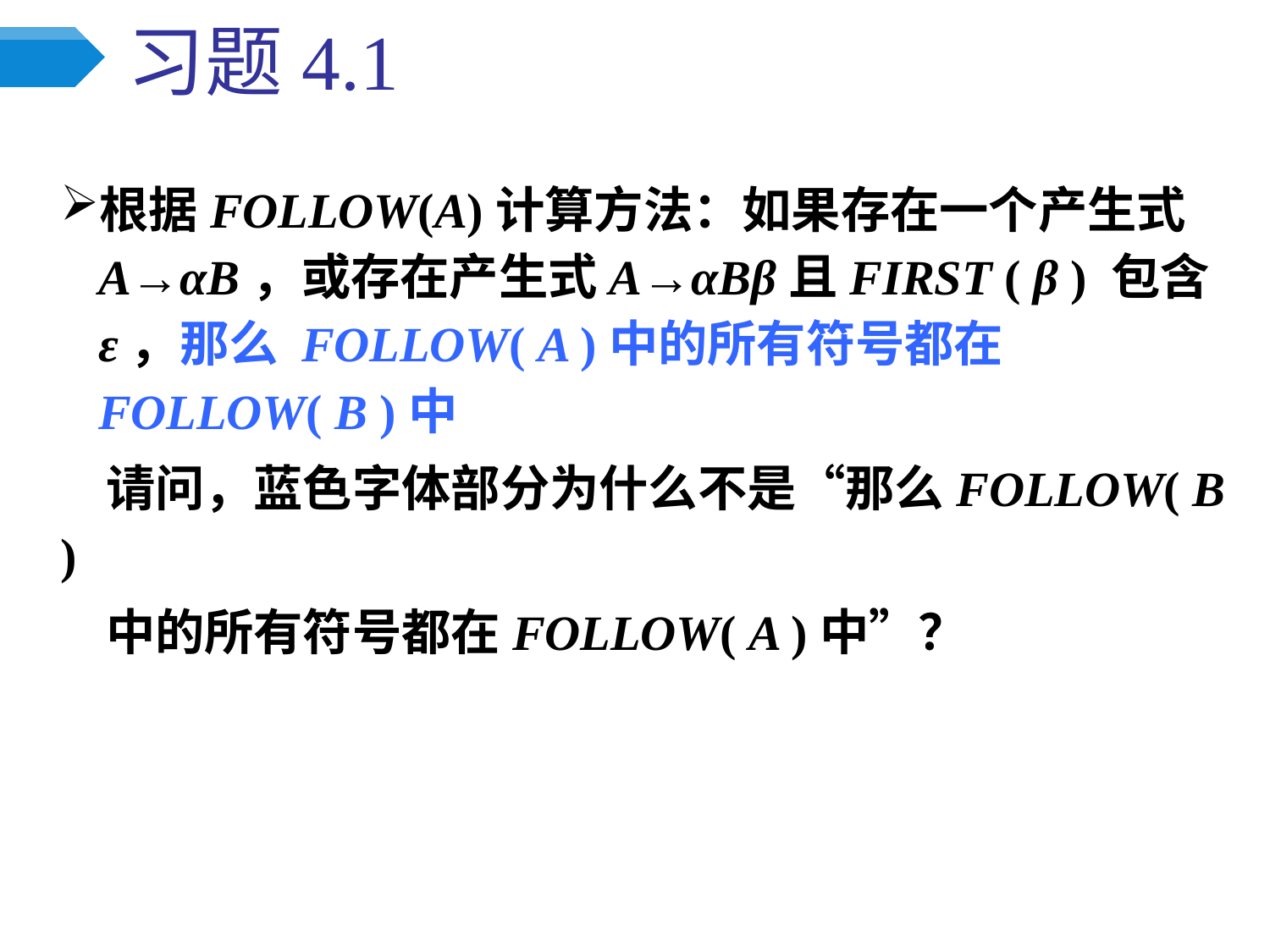

# 习题4.1
根据FOLLOW(A)计算方法：如果存在一个产生式A→αB，或存在产生式A→αBβ且FIRST ( β ) 包含ε，那么 FOLLOW( A )中的所有符号都在FOLLOW( B )中
   请问，蓝色字体部分为什么不是“那么FOLLOW( B )
   中的所有符号都在FOLLOW( A )中”？